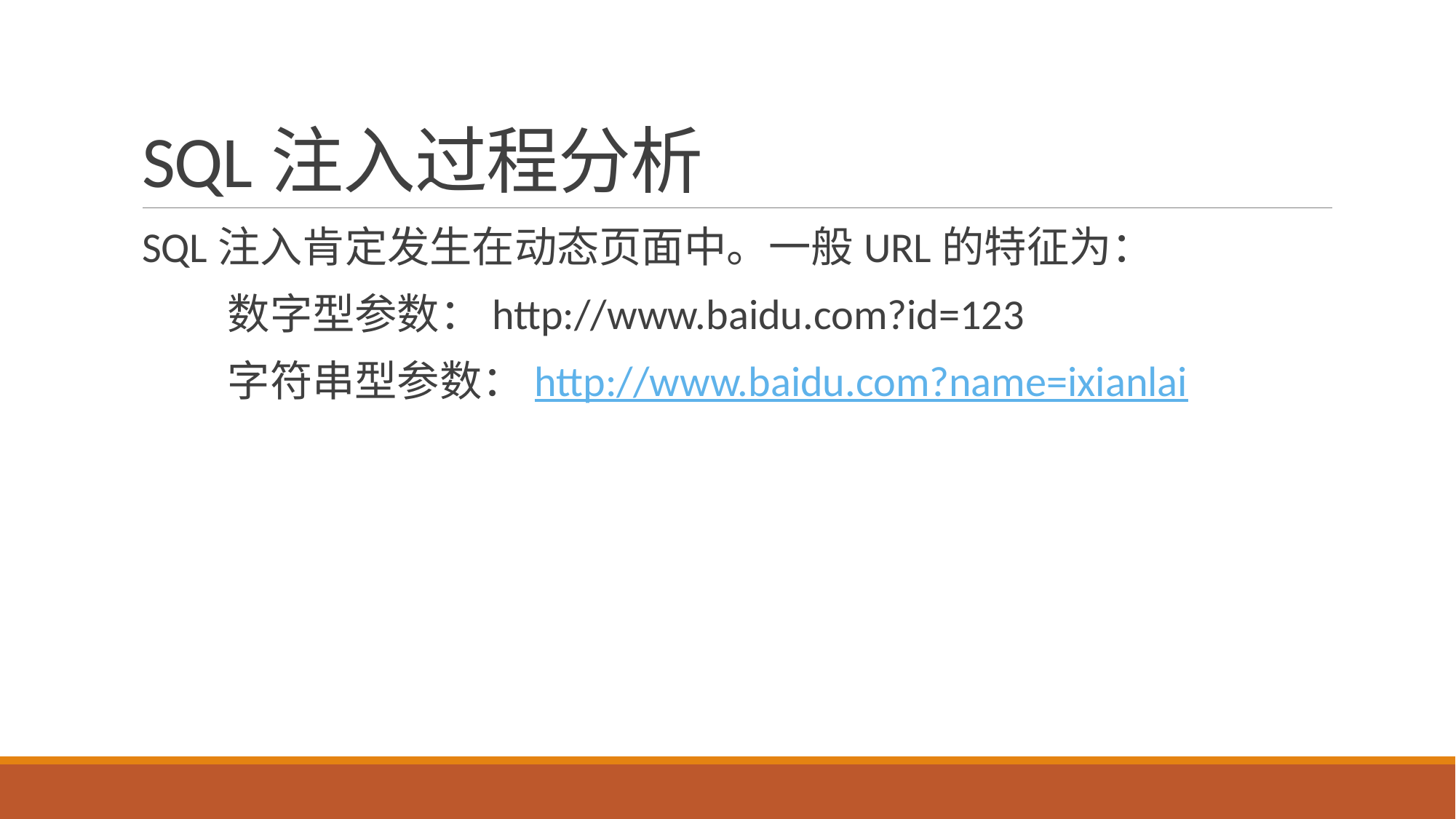

# SQL注入过程分析
SQL注入肯定发生在动态页面中。一般URL的特征为：
        数字型参数：http://www.baidu.com?id=123
        字符串型参数：http://www.baidu.com?name=ixianlai